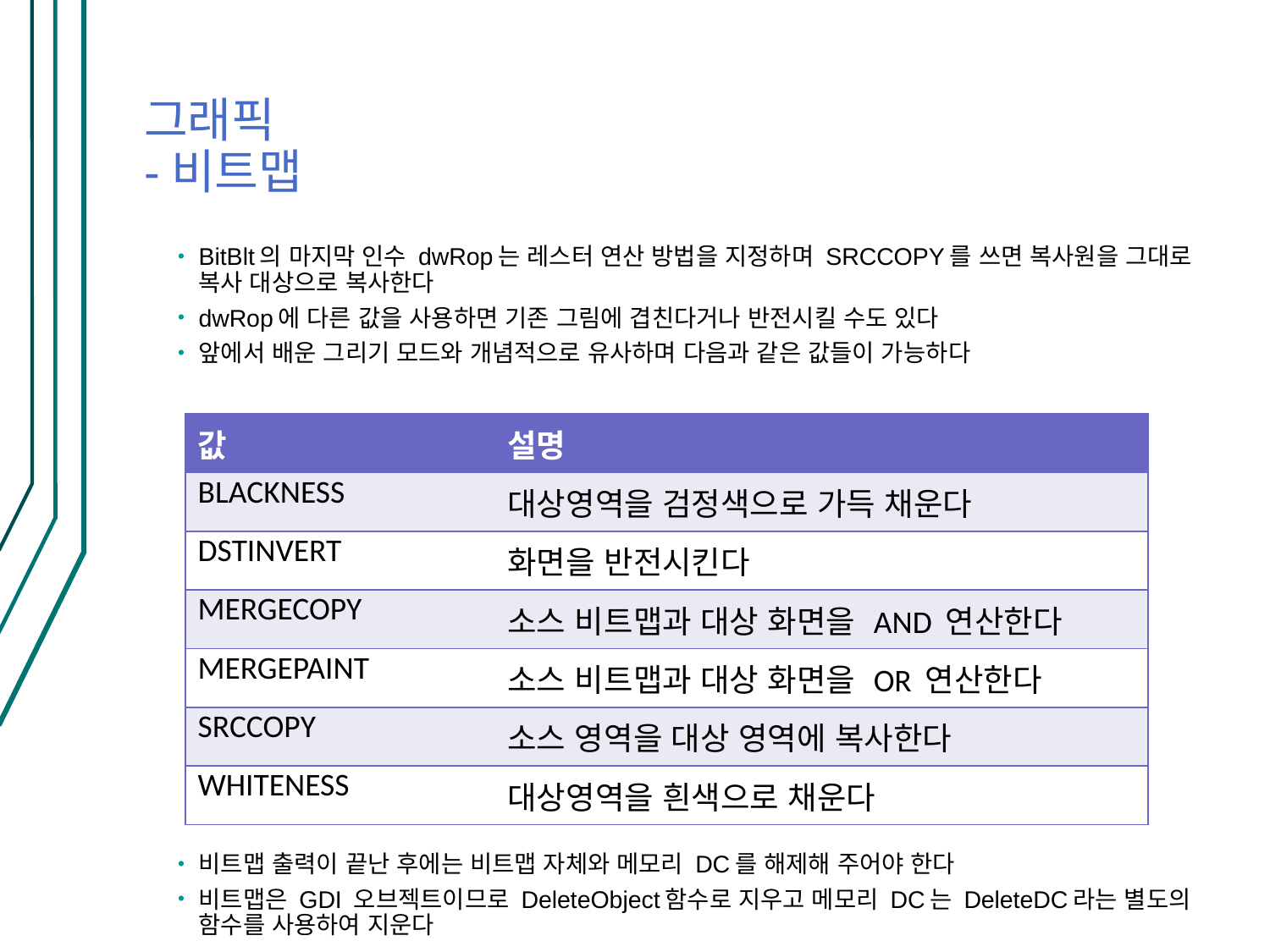

# 그래픽 -비트맵
BitBlt의 마지막 인수 dwRop는 레스터 연산 방법을 지정하며 SRCCOPY를 쓰면 복사원을 그대로 복사 대상으로 복사한다
dwRop에 다른 값을 사용하면 기존 그림에 겹친다거나 반전시킬 수도 있다
앞에서 배운 그리기 모드와 개념적으로 유사하며 다음과 같은 값들이 가능하다

비트맵 출력이 끝난 후에는 비트맵 자체와 메모리 DC를 해제해 주어야 한다
비트맵은 GDI 오브젝트이므로 DeleteObject함수로 지우고 메모리 DC는 DeleteDC라는 별도의 함수를 사용하여 지운다
| 값 | 설명 |
| --- | --- |
| BLACKNESS | 대상영역을 검정색으로 가득 채운다 |
| DSTINVERT | 화면을 반전시킨다 |
| MERGECOPY | 소스 비트맵과 대상 화면을 AND 연산한다 |
| MERGEPAINT | 소스 비트맵과 대상 화면을 OR 연산한다 |
| SRCCOPY | 소스 영역을 대상 영역에 복사한다 |
| WHITENESS | 대상영역을 흰색으로 채운다 |